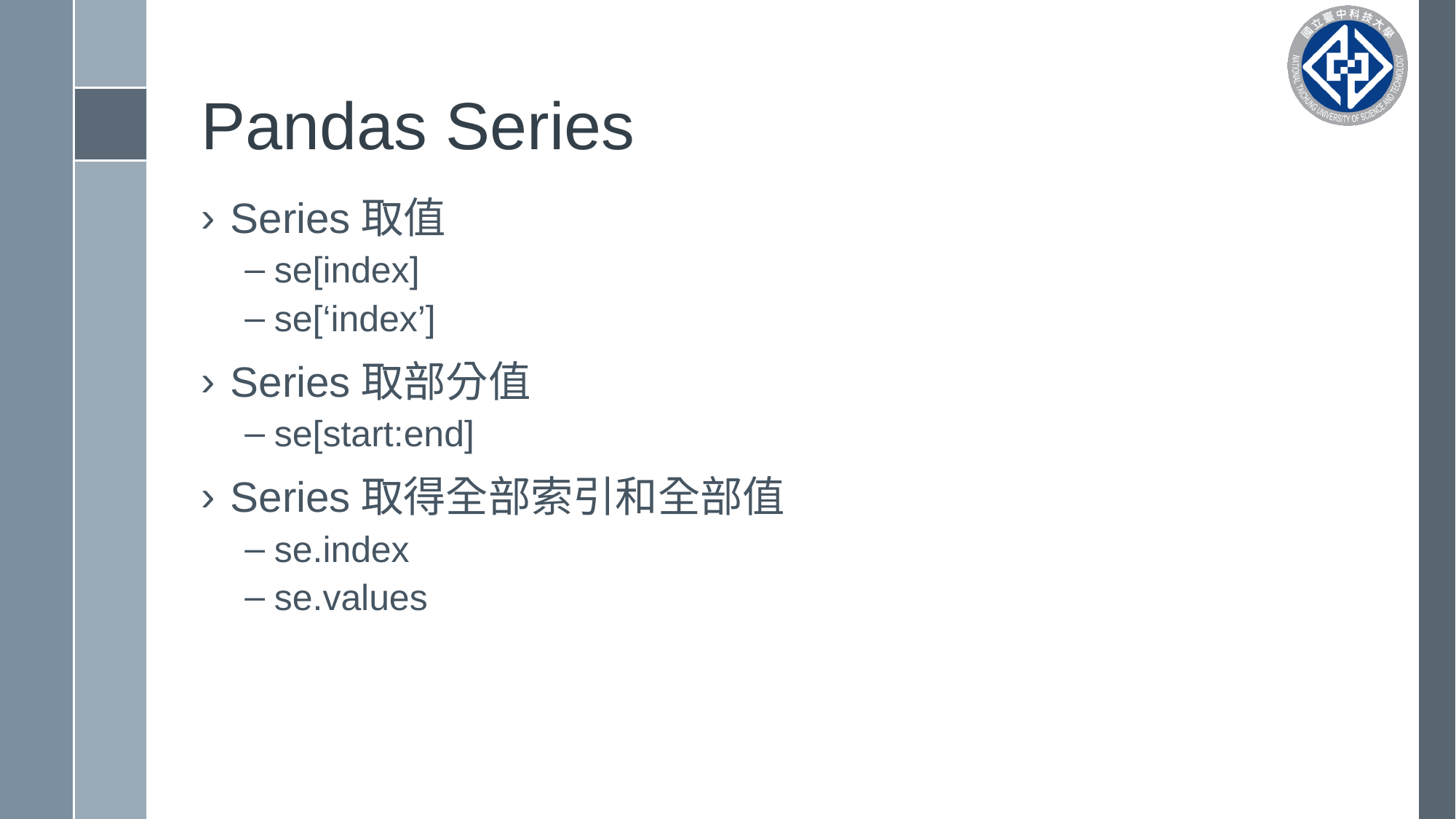

# Pandas Series
Series取值
se[index]
se[‘index’]
Series取部分值
se[start:end]
Series取得全部索引和全部值
se.index
se.values